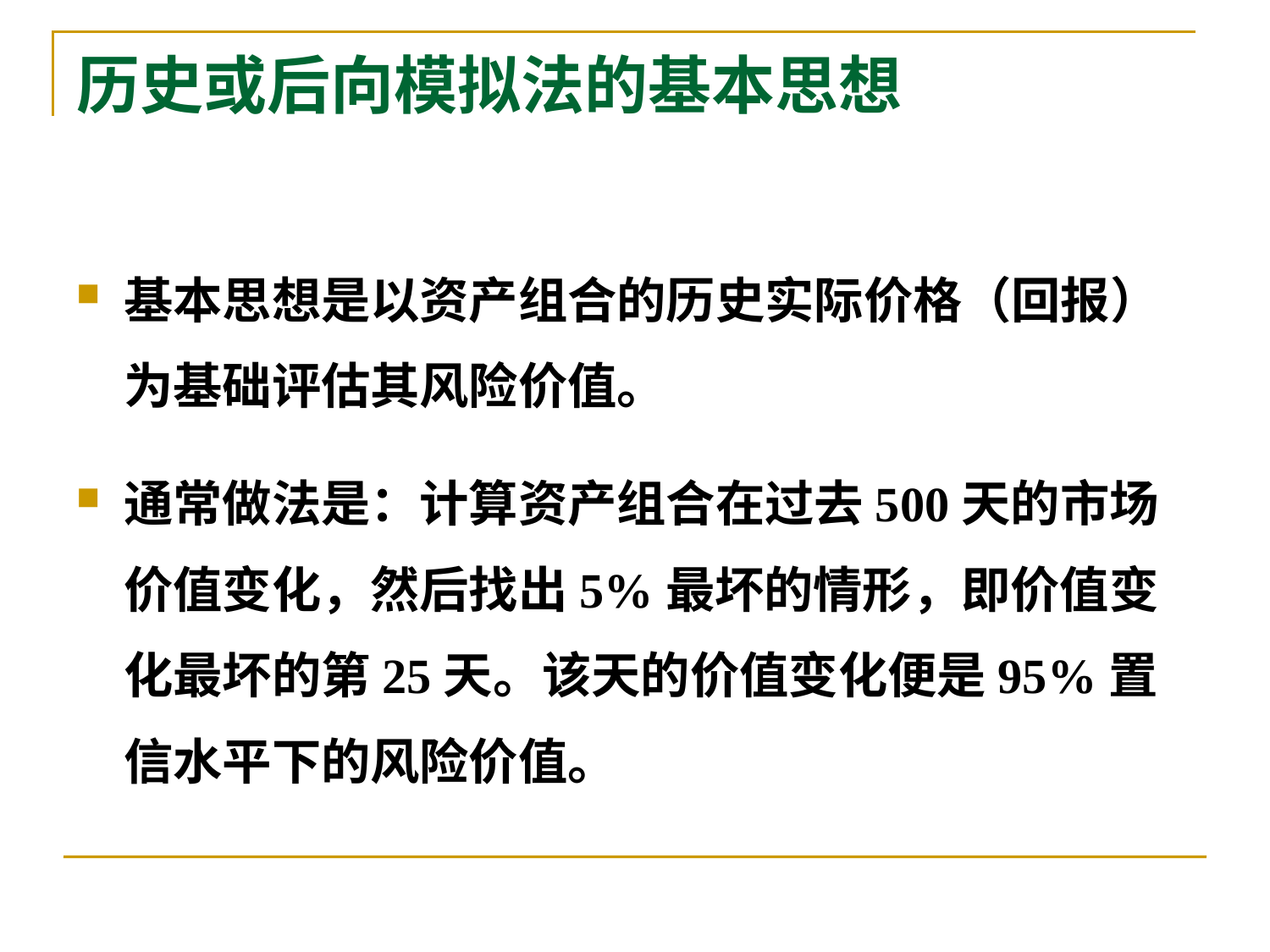

# 历史或后向模拟法的基本思想
基本思想是以资产组合的历史实际价格（回报）为基础评估其风险价值。
通常做法是：计算资产组合在过去500天的市场价值变化，然后找出5%最坏的情形，即价值变化最坏的第25天。该天的价值变化便是95%置信水平下的风险价值。